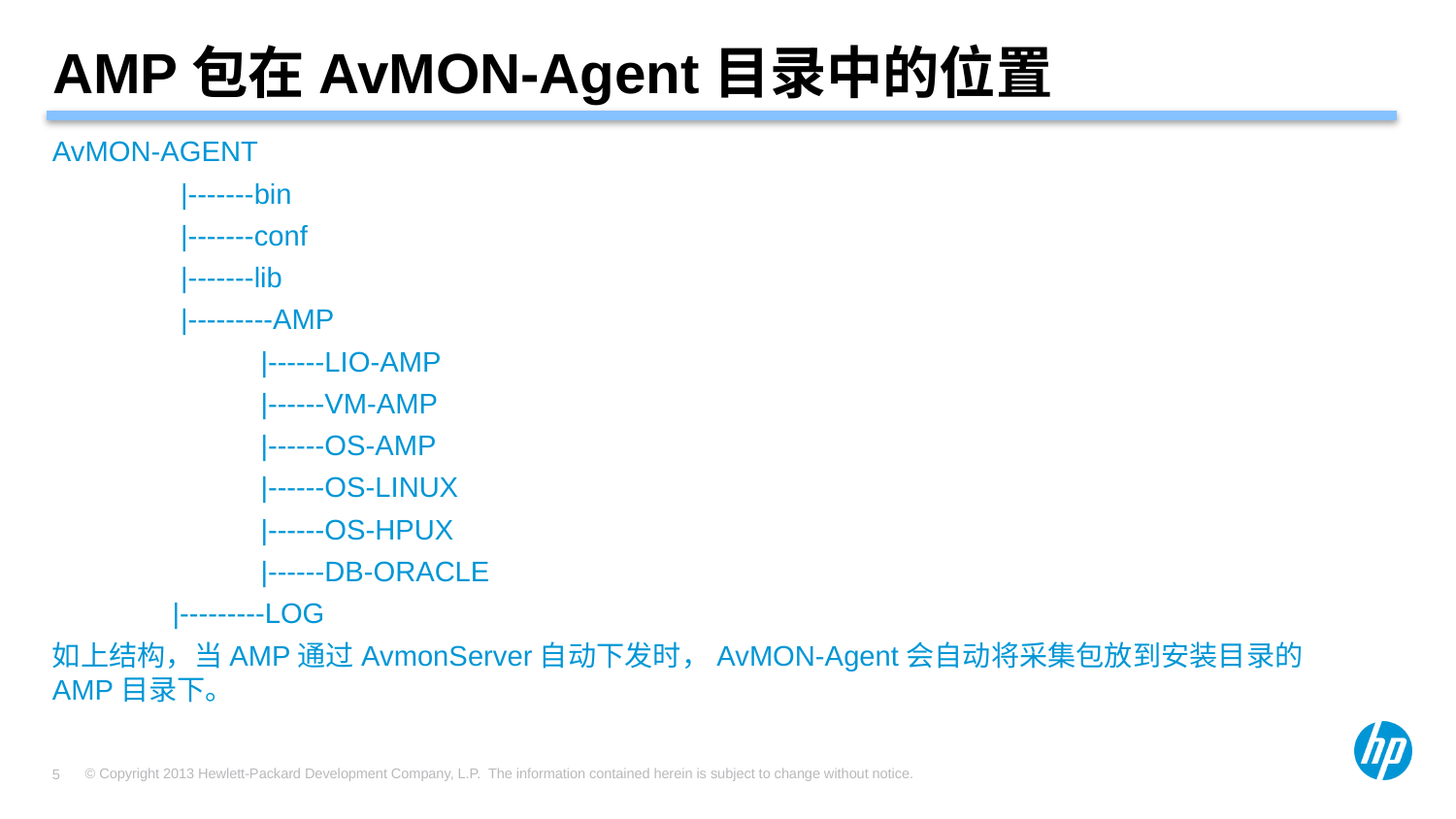

# AMP包在AvMON-Agent目录中的位置
AvMON-AGENT
                |-------bin
                |-------conf
                |-------lib
                |---------AMP
                          |------LIO-AMP
                          |------VM-AMP
                          |------OS-AMP
                          |------OS-LINUX
                          |------OS-HPUX
                          |------DB-ORACLE
               |---------LOG
如上结构，当AMP通过AvmonServer自动下发时，AvMON-Agent会自动将采集包放到安装目录的AMP目录下。